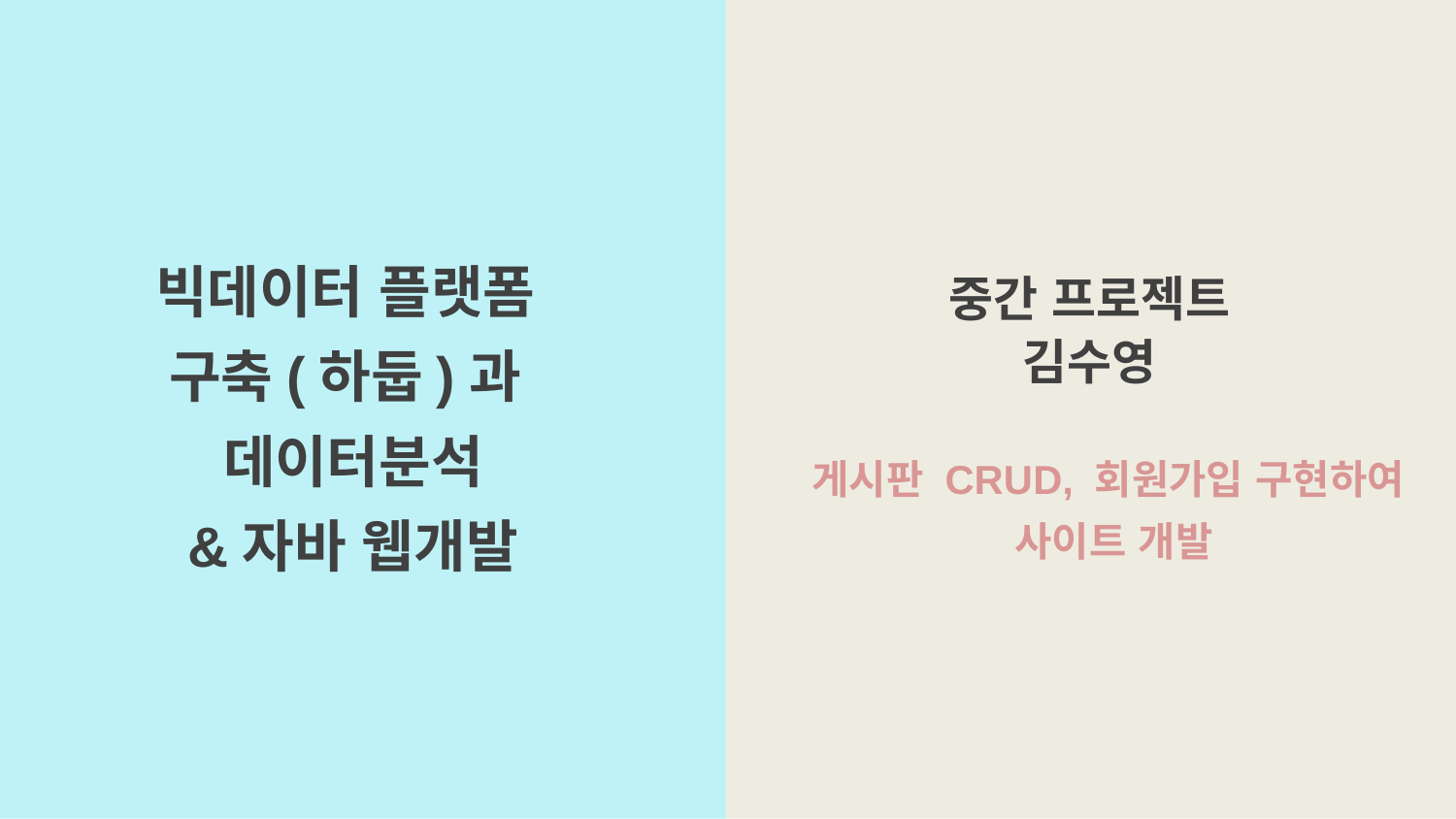

빅데이터 플랫폼
구축(하둡)과
데이터분석
&자바 웹개발
중간 프로젝트
김수영
게시판 CRUD, 회원가입 구현하여
사이트 개발